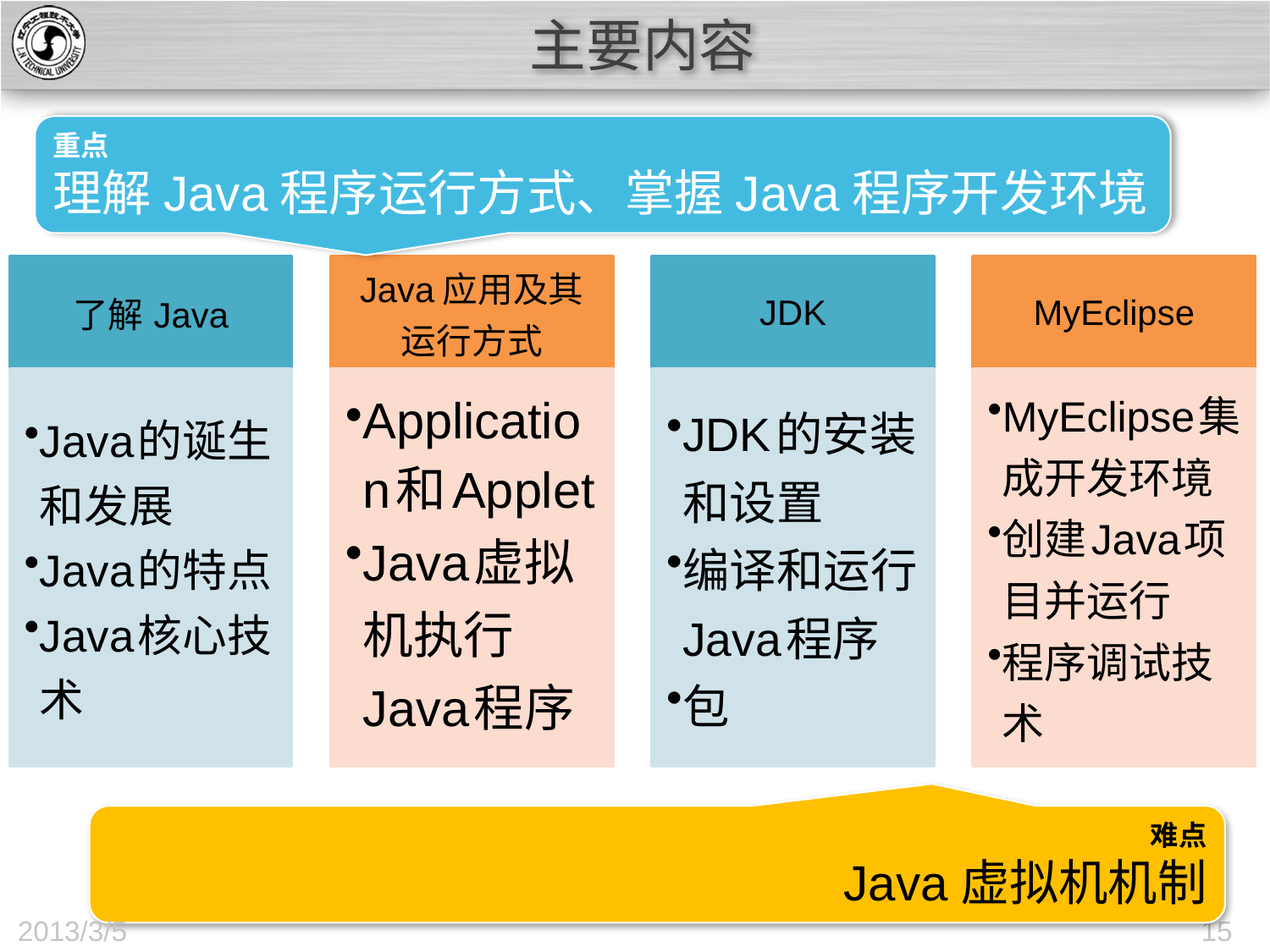

# 主要内容
了解Java
Java的诞生和发展
Java核心技术
Java应用及其运行方式
Application和Applet
Java虚拟机执行Java程序
JDK
JDK的安装和设置
编译和运行Java程序
Java的特点
包
MyEclipse
MyEclipse集成开发环境
创建Java项目并运行
程序调试技术
重点
理解Java程序运行方式、掌握Java程序开发环境
难点
Java虚拟机机制
2013/3/5
15